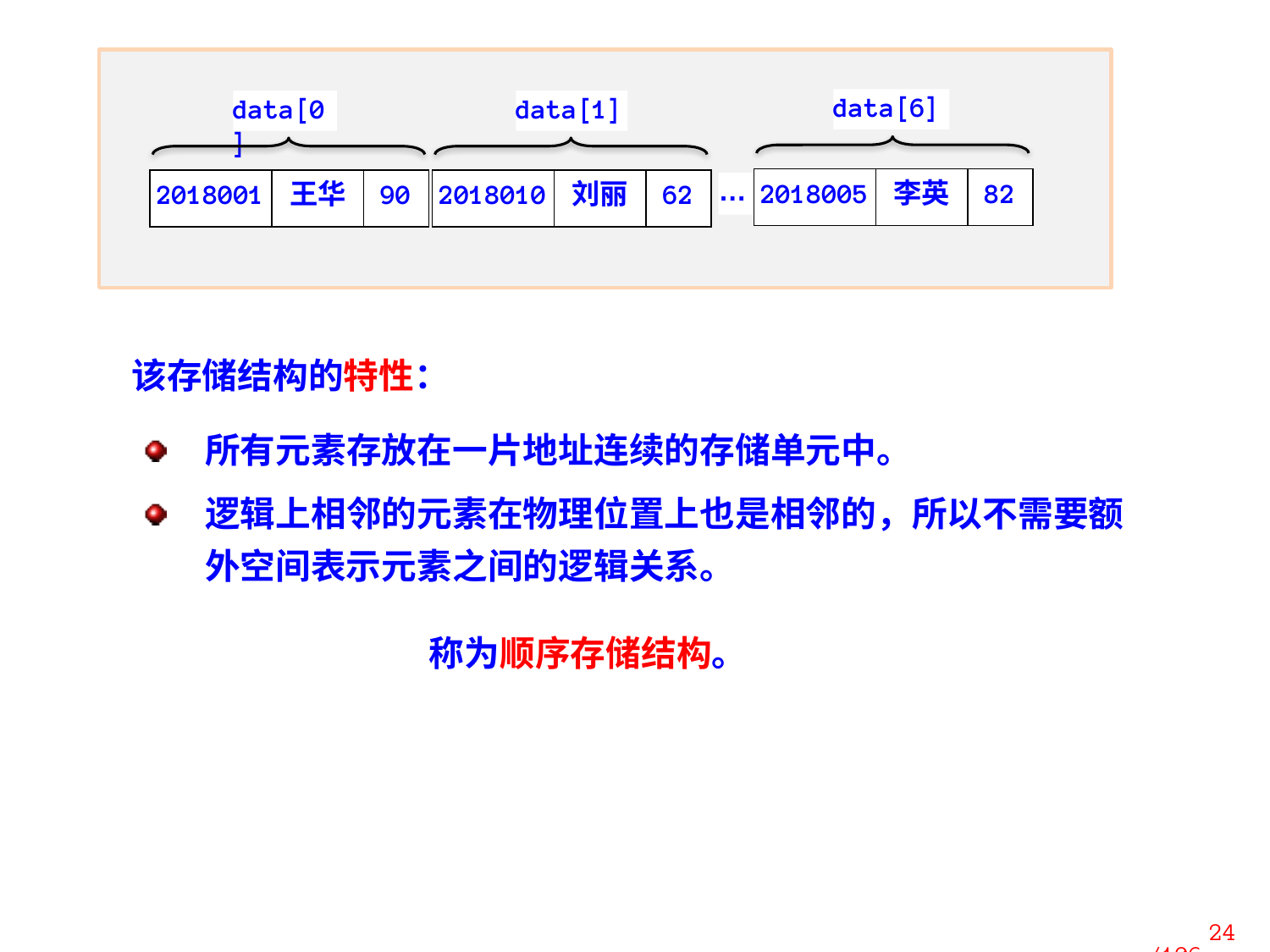

data[6]
data[0]
data[1]
2018005
李英
82
2018001
王华
90
2018010
刘丽
62
…

该存储结构的特性：
所有元素存放在一片地址连续的存储单元中。
逻辑上相邻的元素在物理位置上也是相邻的，所以不需要额外空间表示元素之间的逻辑关系。
称为顺序存储结构。
                 24/106